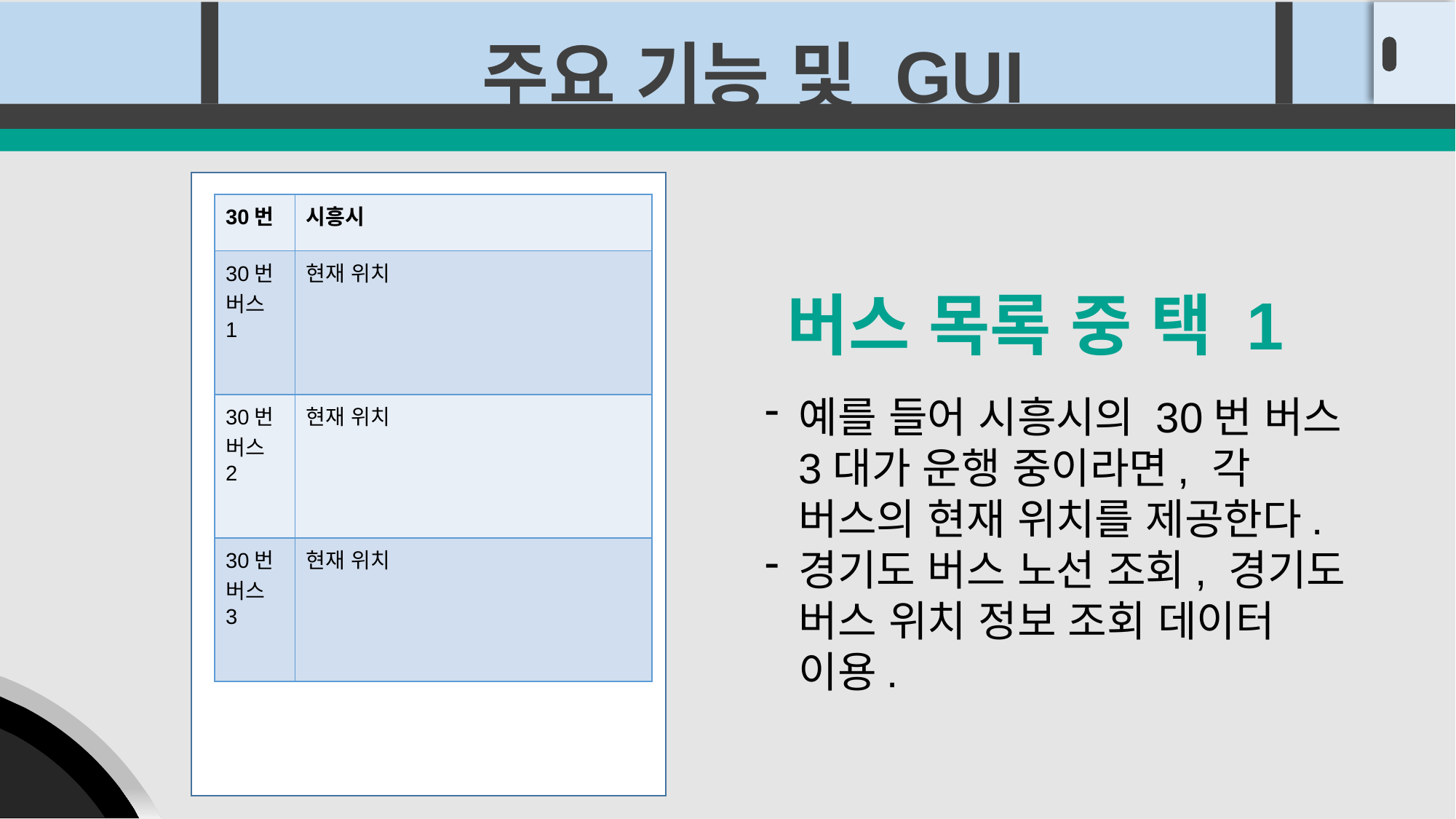

주요 기능 및 GUI

| 30번 | 시흥시 |
| --- | --- |
| 30번 버스 1 | 현재 위치 |
| 30번 버스 2 | 현재 위치 |
| 30번 버스 3 | 현재 위치 |
버스 목록 중 택 1
예를 들어 시흥시의 30번 버스 3대가 운행 중이라면, 각 버스의 현재 위치를 제공한다.
경기도 버스 노선 조회, 경기도 버스 위치 정보 조회 데이터 이용.